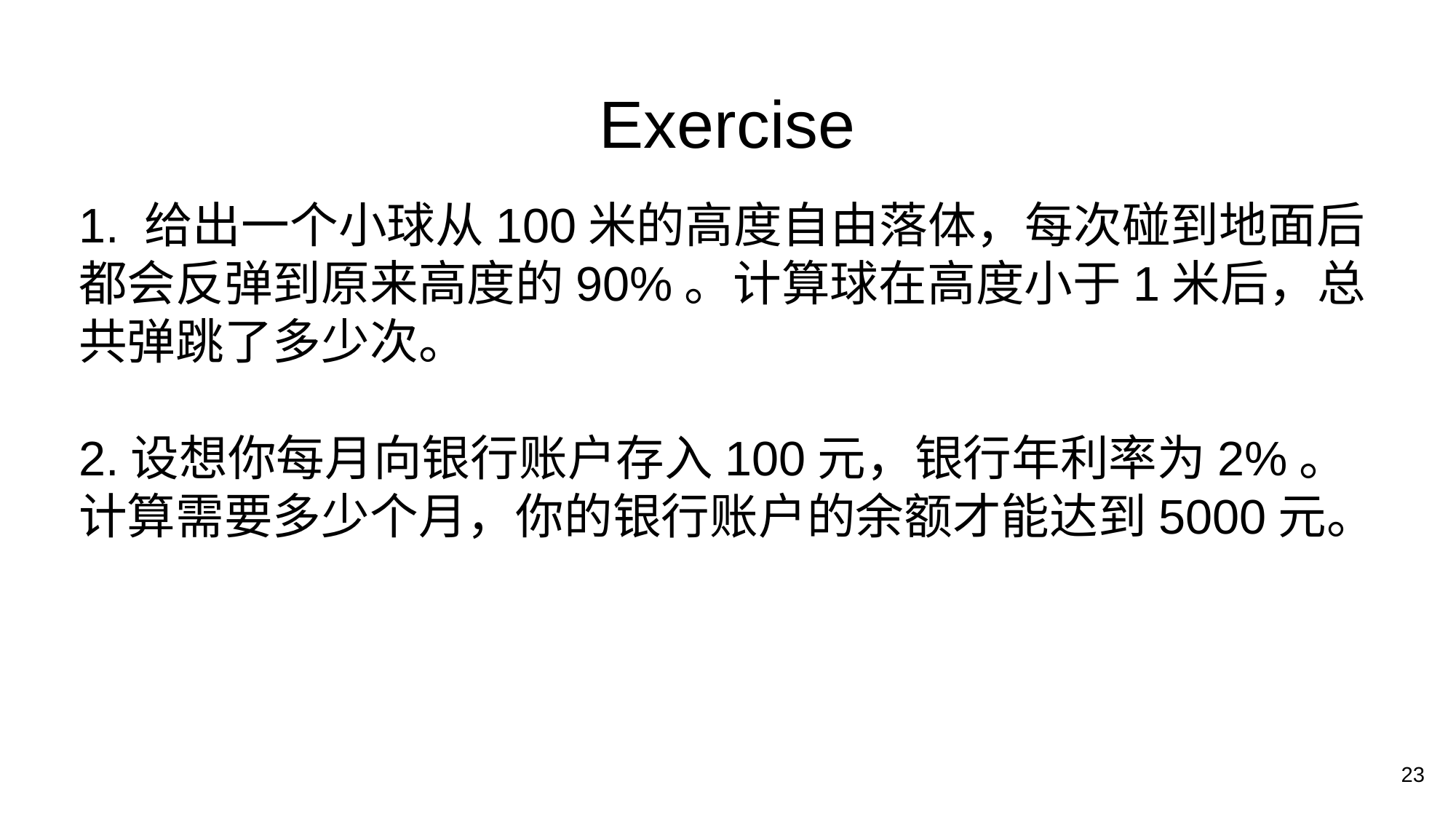

# Exercise
1. 给出一个小球从100米的高度自由落体，每次碰到地面后都会反弹到原来高度的90%。计算球在高度小于1米后，总共弹跳了多少次。

2.设想你每月向银行账户存入100元，银行年利率为2%。计算需要多少个月，你的银行账户的余额才能达到5000元。
23